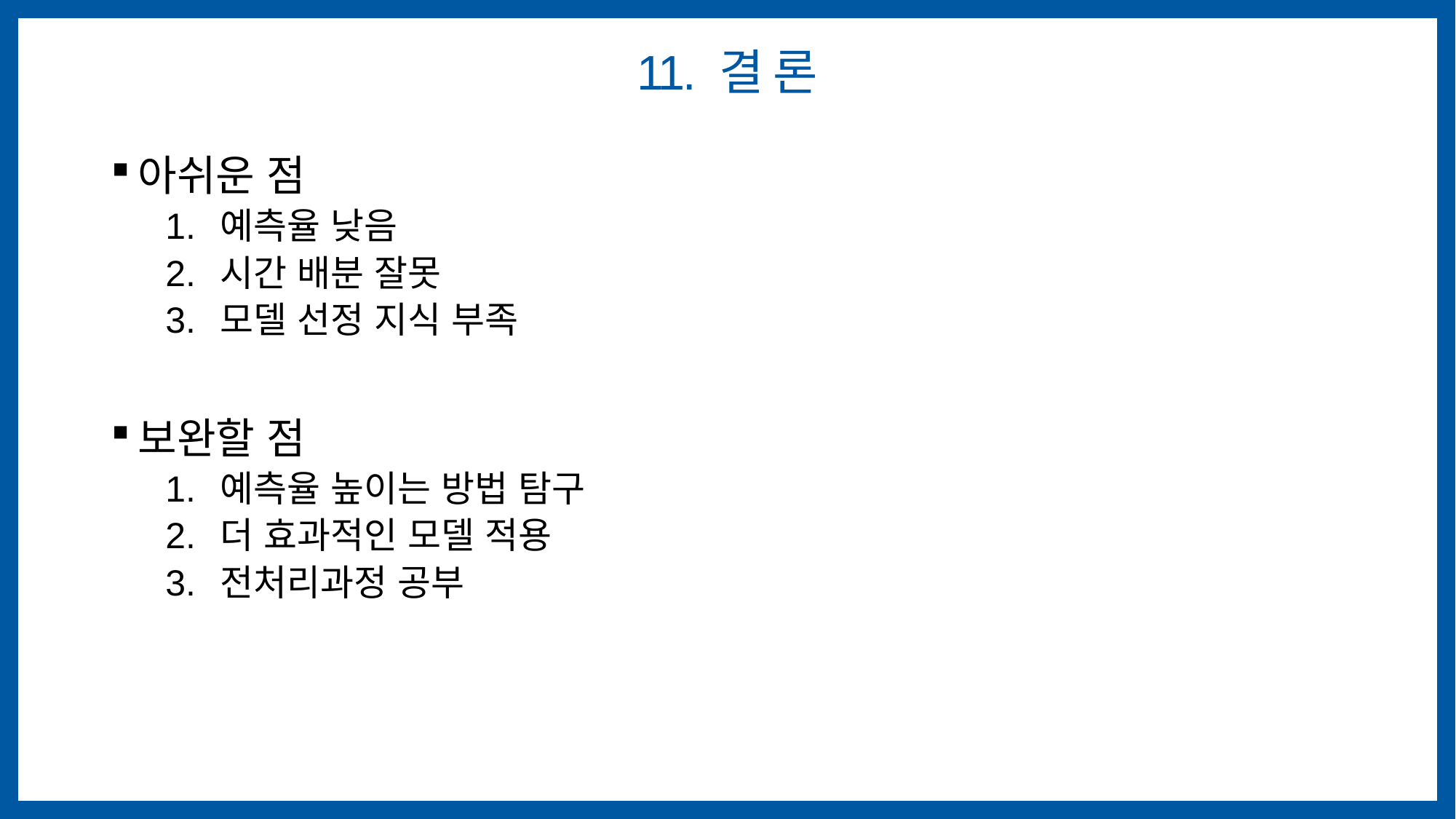

# 11. 결 론
아쉬운 점
예측율 낮음
시간 배분 잘못
모델 선정 지식 부족

보완할 점
예측율 높이는 방법 탐구
더 효과적인 모델 적용
전처리과정 공부